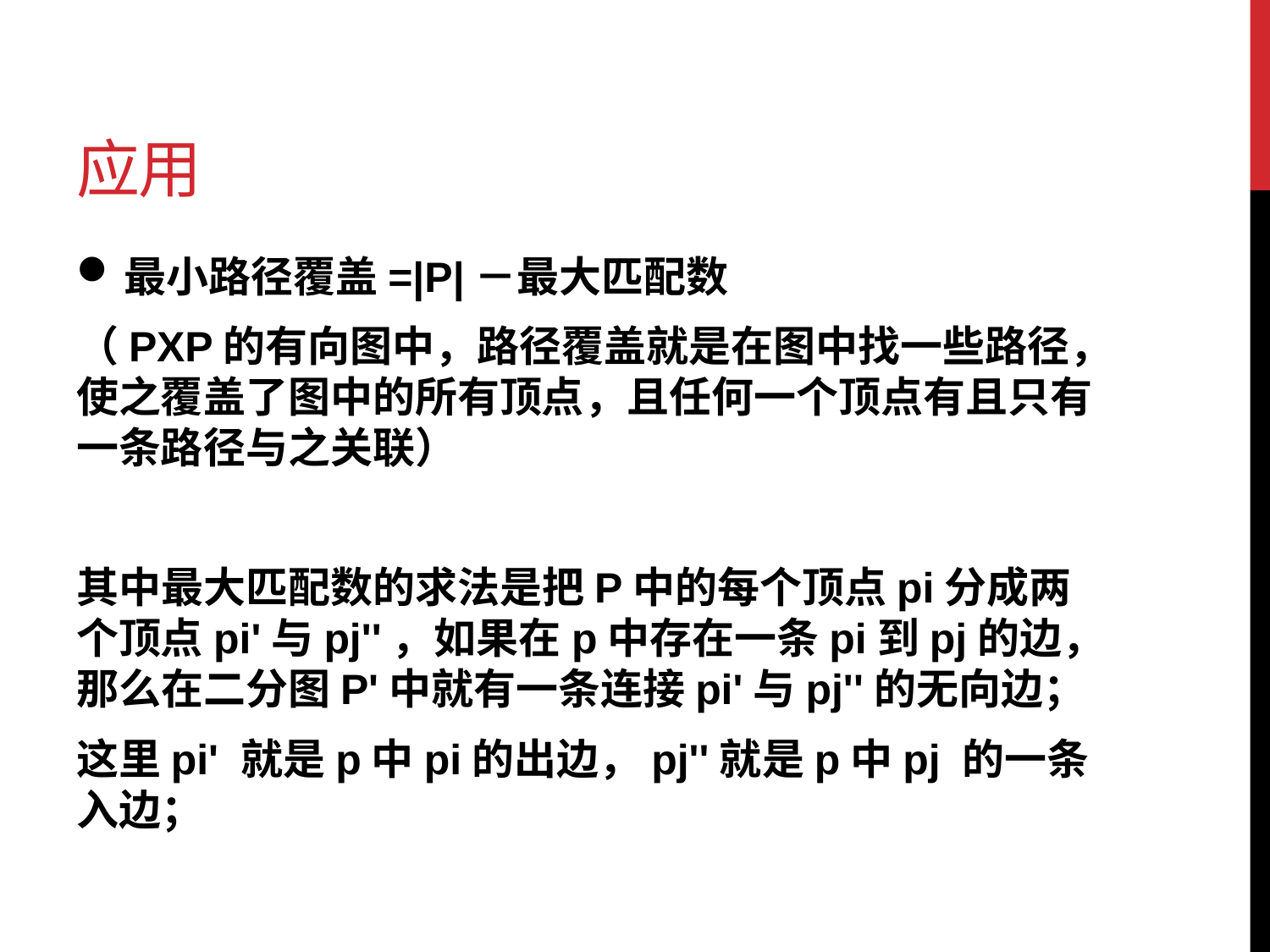

# 应用
最小路径覆盖=|P|－最大匹配数
（PXP的有向图中，路径覆盖就是在图中找一些路径，使之覆盖了图中的所有顶点，且任何一个顶点有且只有一条路径与之关联）

其中最大匹配数的求法是把P中的每个顶点pi分成两个顶点pi'与pj''，如果在p中存在一条pi到pj的边，那么在二分图P'中就有一条连接pi'与pj''的无向边；
这里pi' 就是p中pi的出边，pj''就是p中pj 的一条入边；